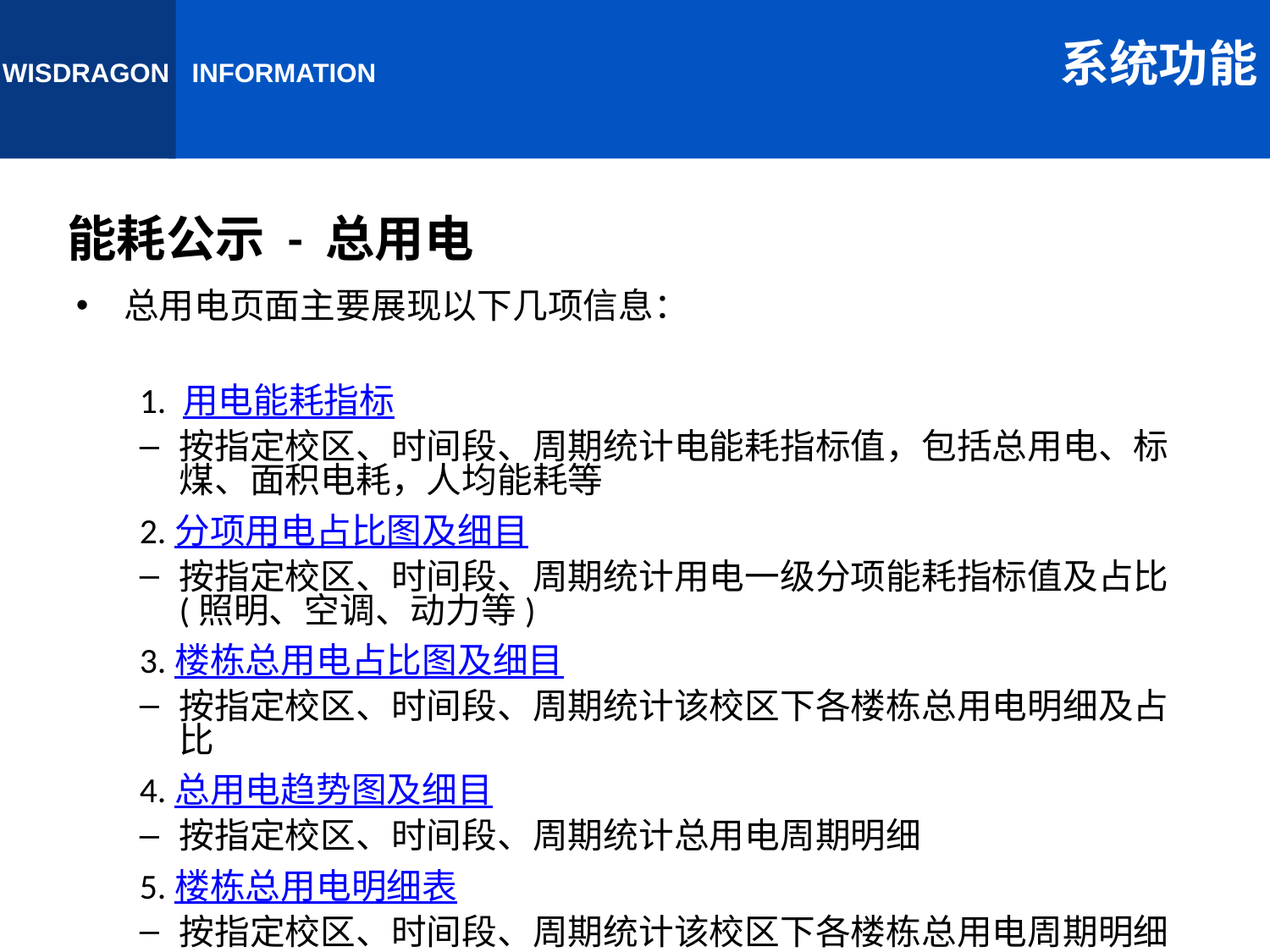

系统功能
能耗公示 - 总用电
总用电页面主要展现以下几项信息：

1. 用电能耗指标
按指定校区、时间段、周期统计电能耗指标值，包括总用电、标煤、面积电耗，人均能耗等
2.分项用电占比图及细目
按指定校区、时间段、周期统计用电一级分项能耗指标值及占比(照明、空调、动力等)
3.楼栋总用电占比图及细目
按指定校区、时间段、周期统计该校区下各楼栋总用电明细及占比
4.总用电趋势图及细目
按指定校区、时间段、周期统计总用电周期明细
5.楼栋总用电明细表
按指定校区、时间段、周期统计该校区下各楼栋总用电周期明细